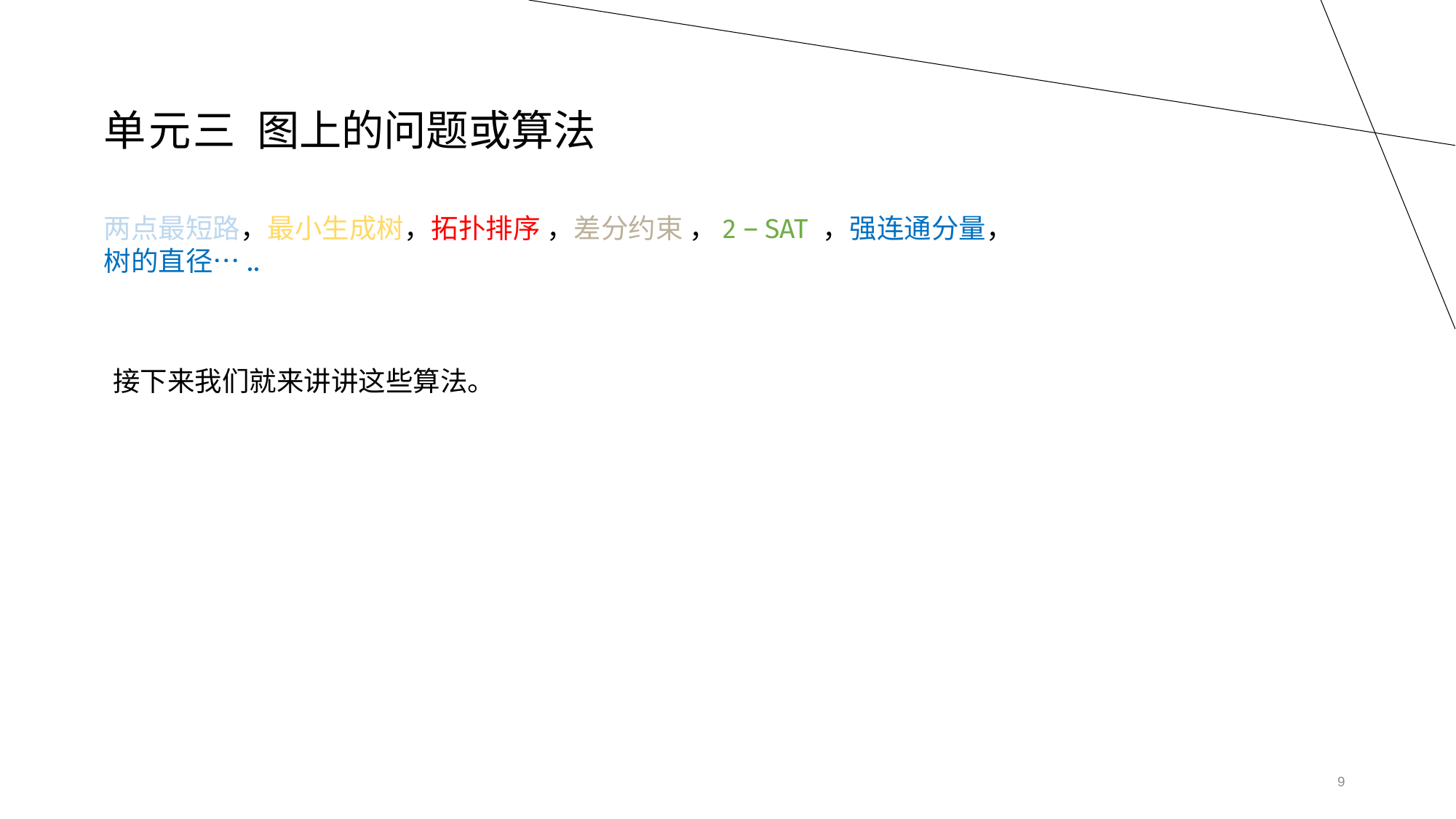

单元三  图上的问题或算法
两点最短路，最小生成树，拓扑排序 ，差分约束 ，2 – SAT ，强连通分量，树的直径…..

接下来我们就来讲讲这些算法。
9